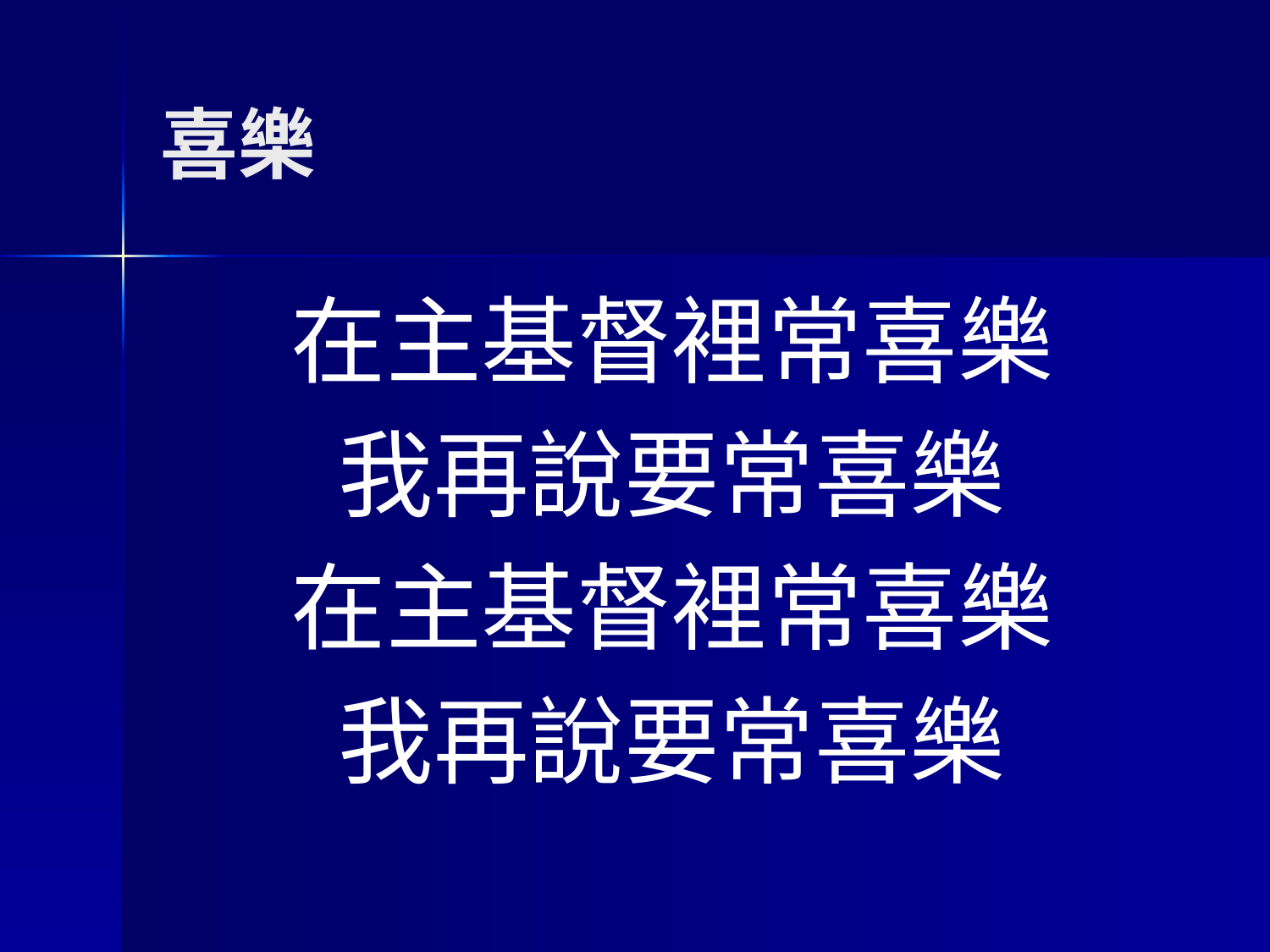

# 喜樂
在主基督裡常喜樂
我再說要常喜樂
在主基督裡常喜樂
我再說要常喜樂